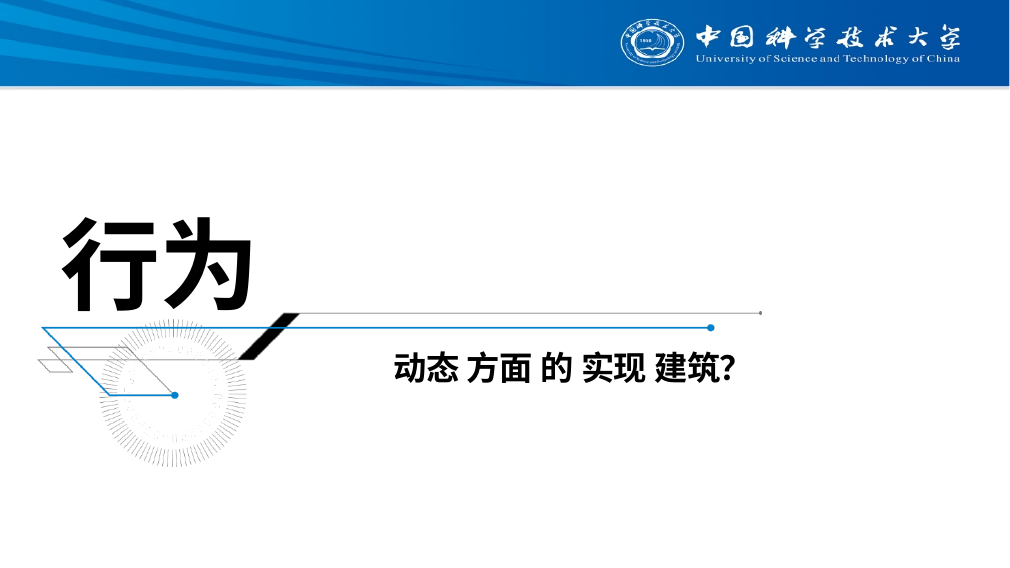

# 行为
动态 方面 的 实现 建筑？